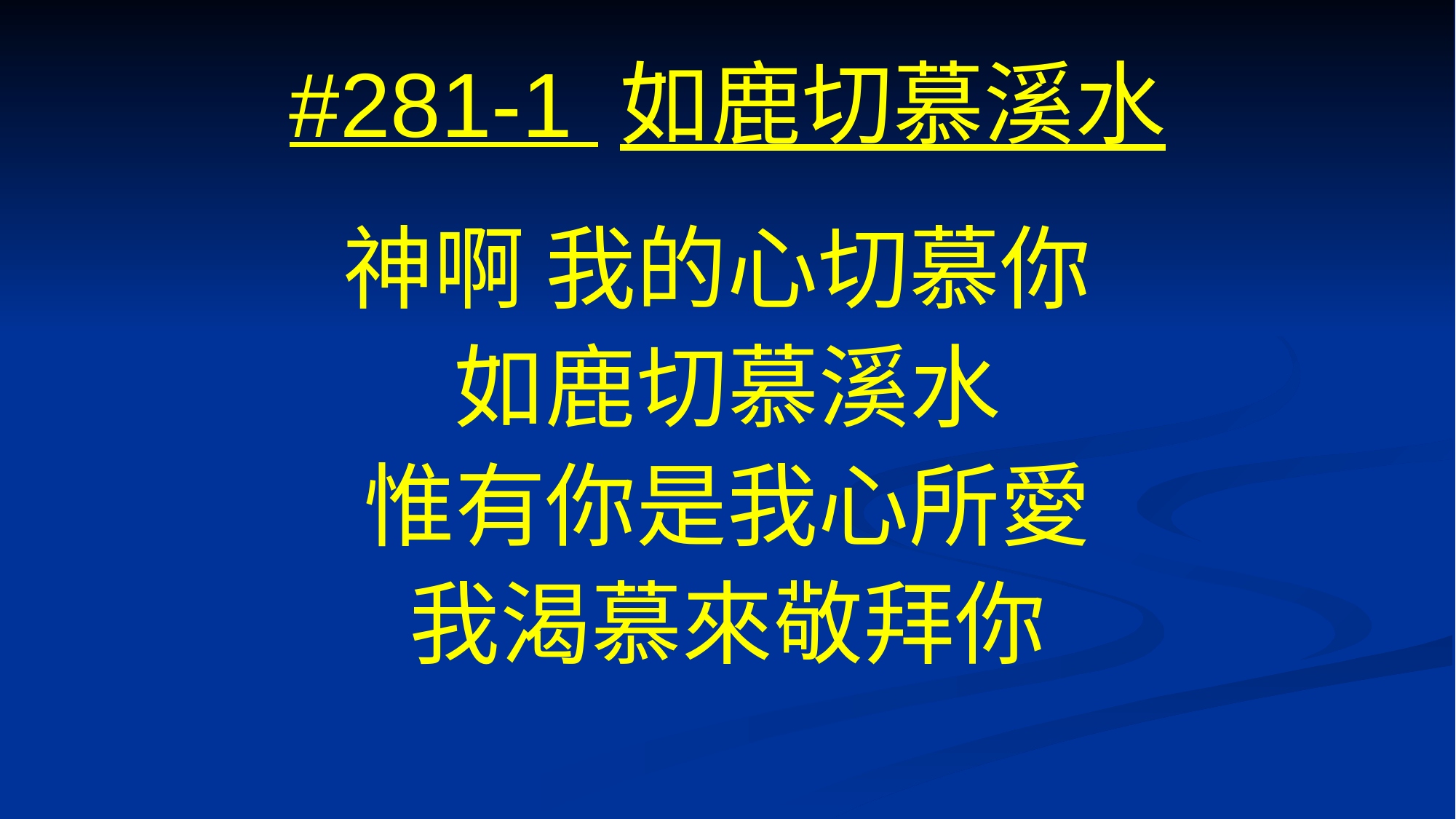

# #281-1 如鹿切慕溪水
神啊 我的心切慕你
如鹿切慕溪水
惟有你是我心所愛
我渴慕來敬拜你